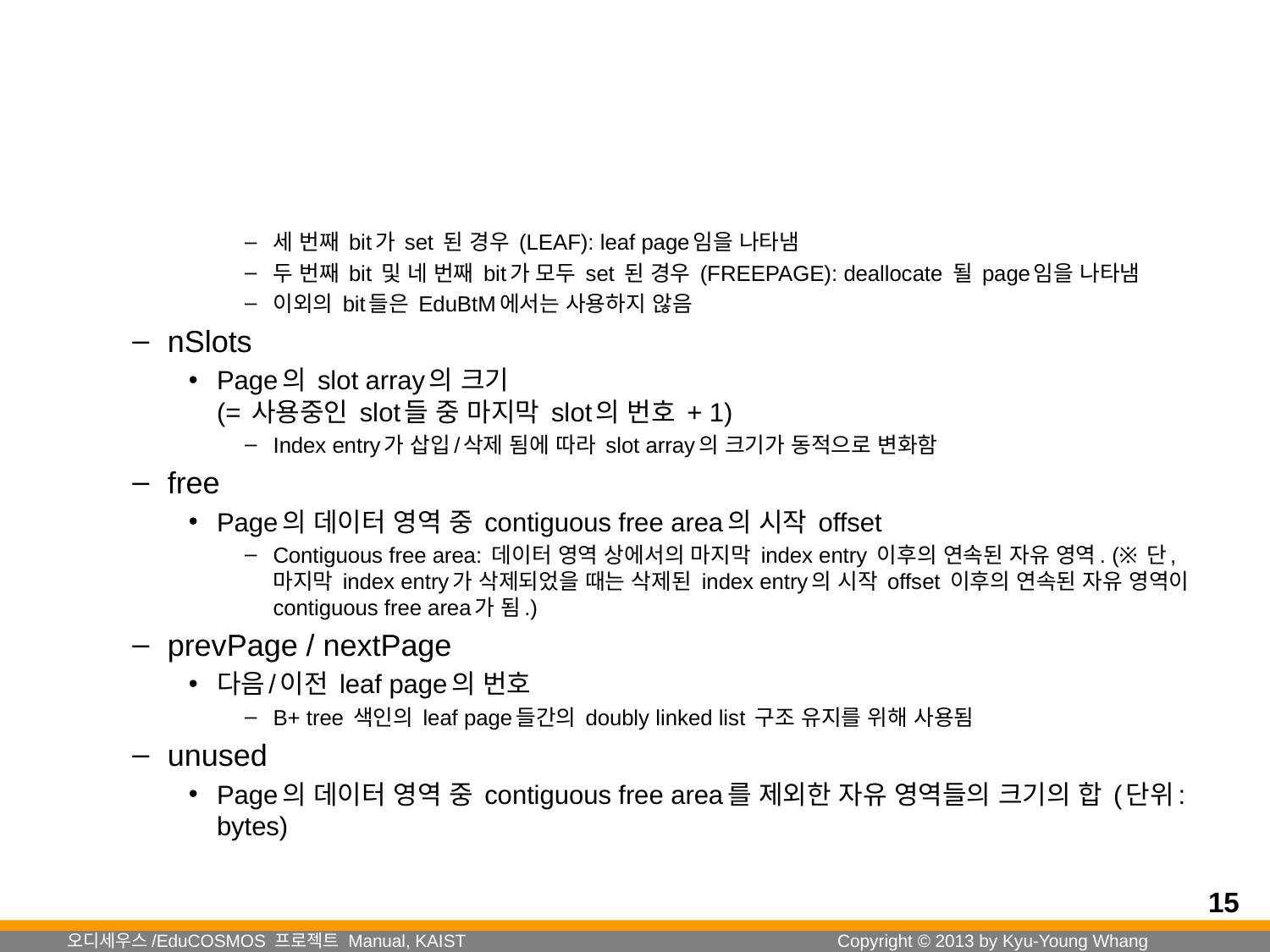

#
세 번째 bit가 set 된 경우 (LEAF): leaf page임을 나타냄
두 번째 bit 및 네 번째 bit가 모두 set 된 경우 (FREEPAGE): deallocate 될 page임을 나타냄
이외의 bit들은 EduBtM에서는 사용하지 않음
nSlots
Page의 slot array의 크기
(= 사용중인 slot들 중 마지막 slot의 번호 + 1)
Index entry가 삽입/삭제 됨에 따라 slot array의 크기가 동적으로 변화함
free
Page의 데이터 영역 중 contiguous free area의 시작 offset
Contiguous free area: 데이터 영역 상에서의 마지막 index entry 이후의 연속된 자유 영역. (※ 단, 마지막 index entry가 삭제되었을 때는 삭제된 index entry의 시작 offset 이후의 연속된 자유 영역이 contiguous free area가 됨.)
prevPage / nextPage
다음/이전 leaf page의 번호
B+ tree 색인의 leaf page들간의 doubly linked list 구조 유지를 위해 사용됨
unused
Page의 데이터 영역 중 contiguous free area를 제외한 자유 영역들의 크기의 합 (단위: bytes)